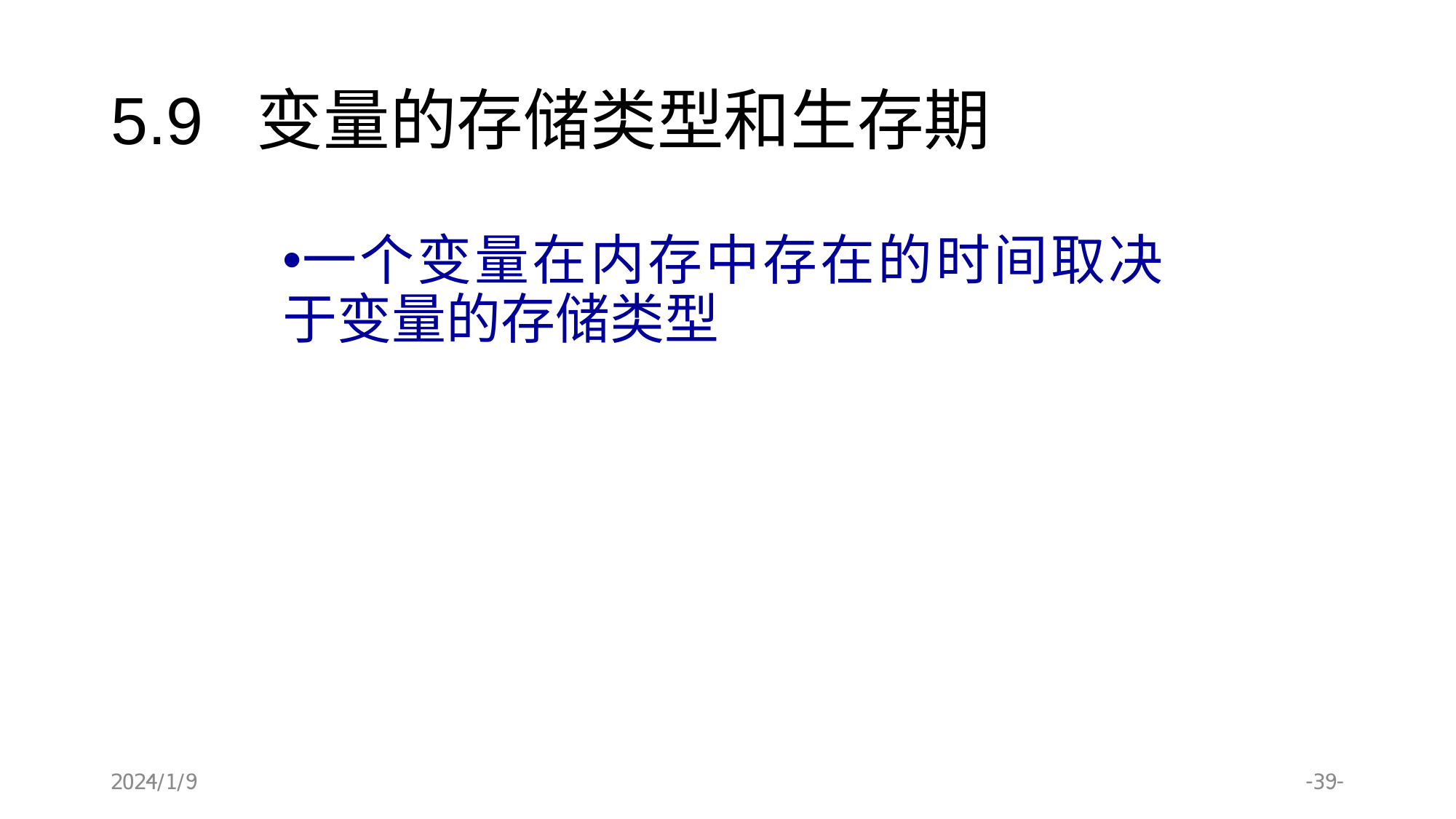

# 5.9  变量的存储类型和生存期
一个变量在内存中存在的时间取决于变量的存储类型
2024/1/9
-39-